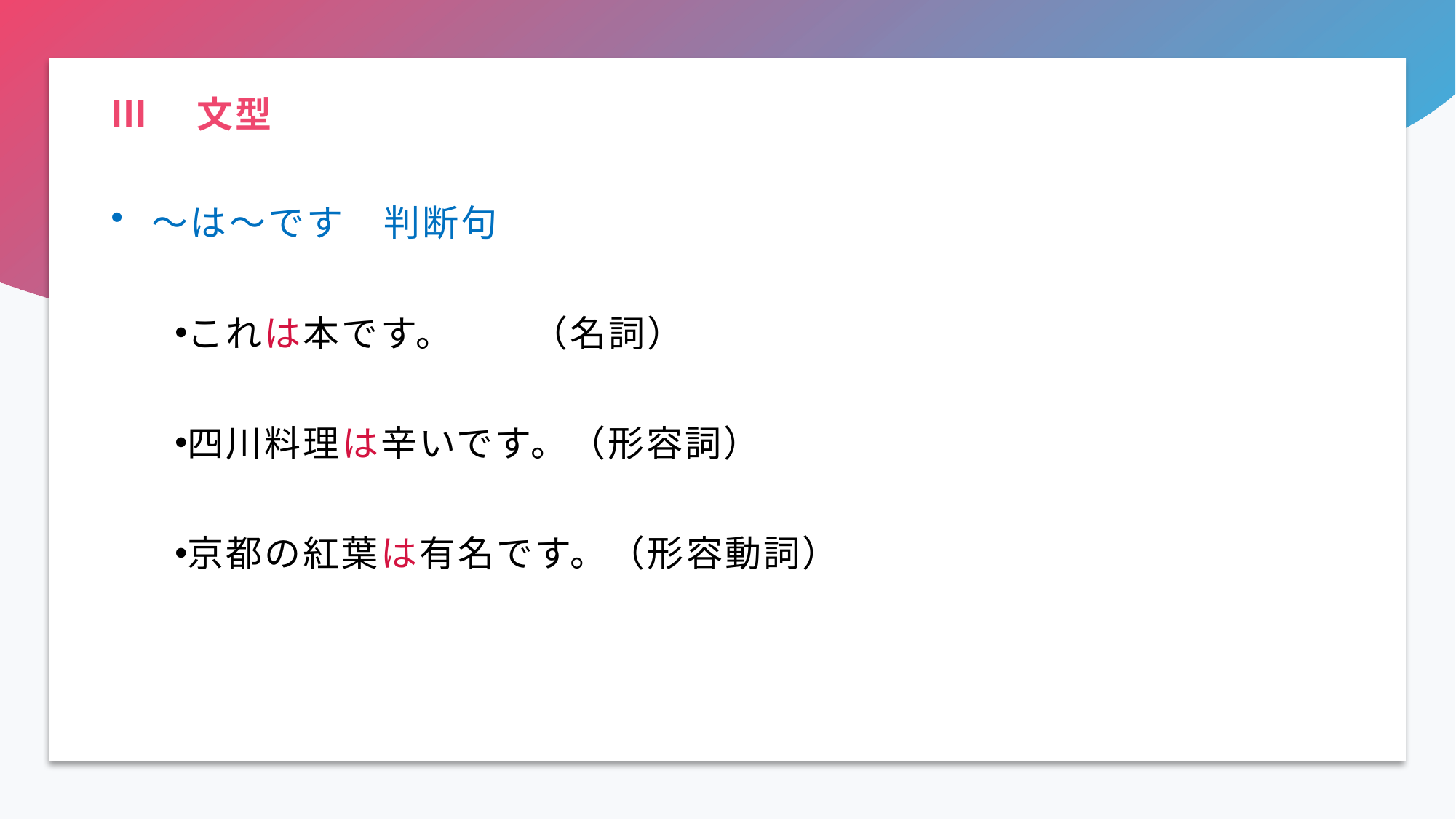

# Ⅲ　文型
～は～です　判断句
これは本です。　　（名詞）
四川料理は辛いです。（形容詞）
京都の紅葉は有名です。（形容動詞）